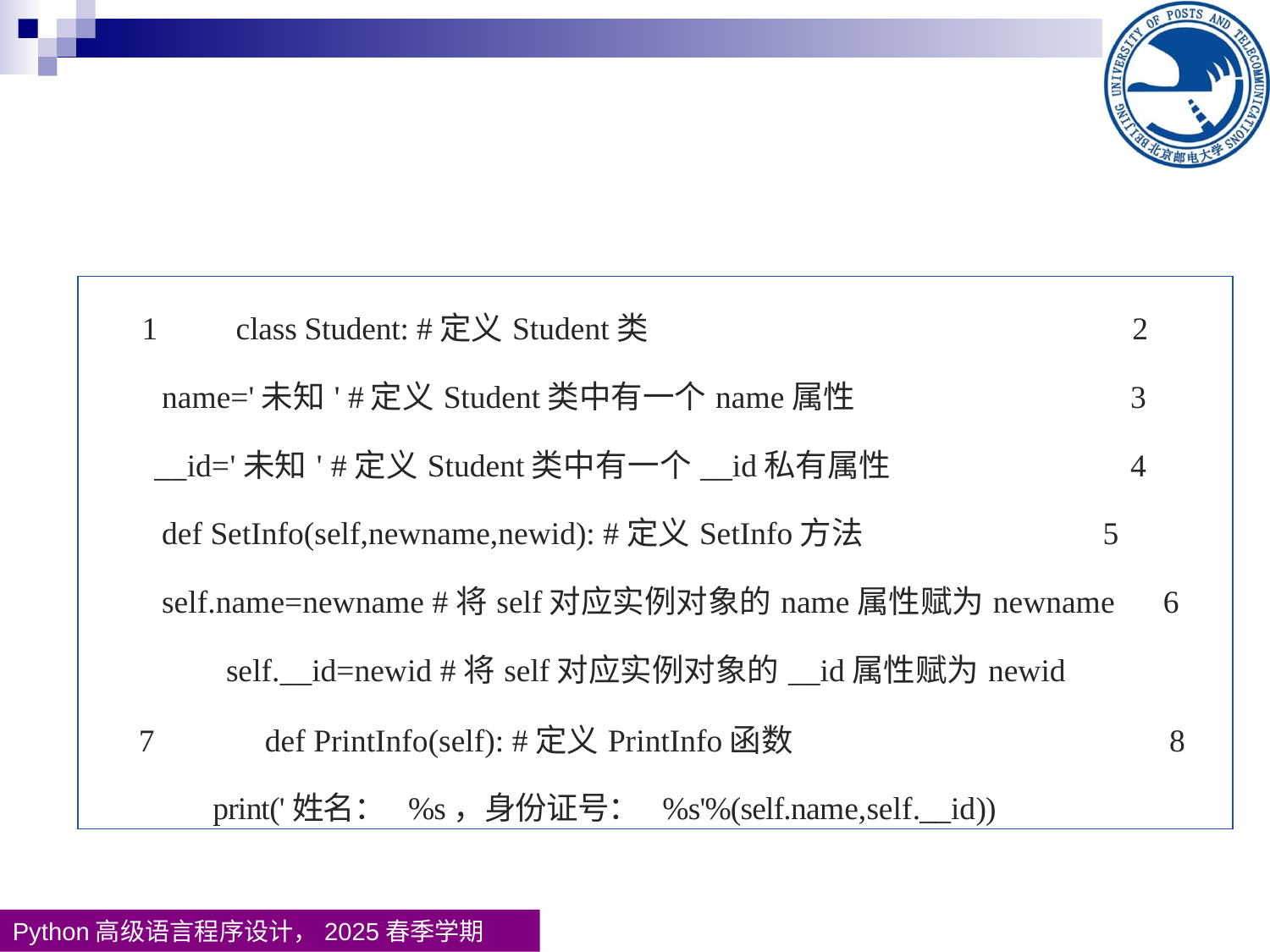

| 1 class Student: #定义Student类 2 name='未知' #定义Student类中有一个name属性 3 \_\_id='未知' #定义Student类中有一个\_\_id私有属性 4 def SetInfo(self,newname,newid): #定义SetInfo方法 5 self.name=newname #将self对应实例对象的name属性赋为newname 6 self.\_\_id=newid #将self对应实例对象的\_\_id属性赋为newid 7 def PrintInfo(self): #定义PrintInfo函数 8 print('姓名： %s，身份证号： %s'%(self.name,self.\_\_id)) |
| --- |